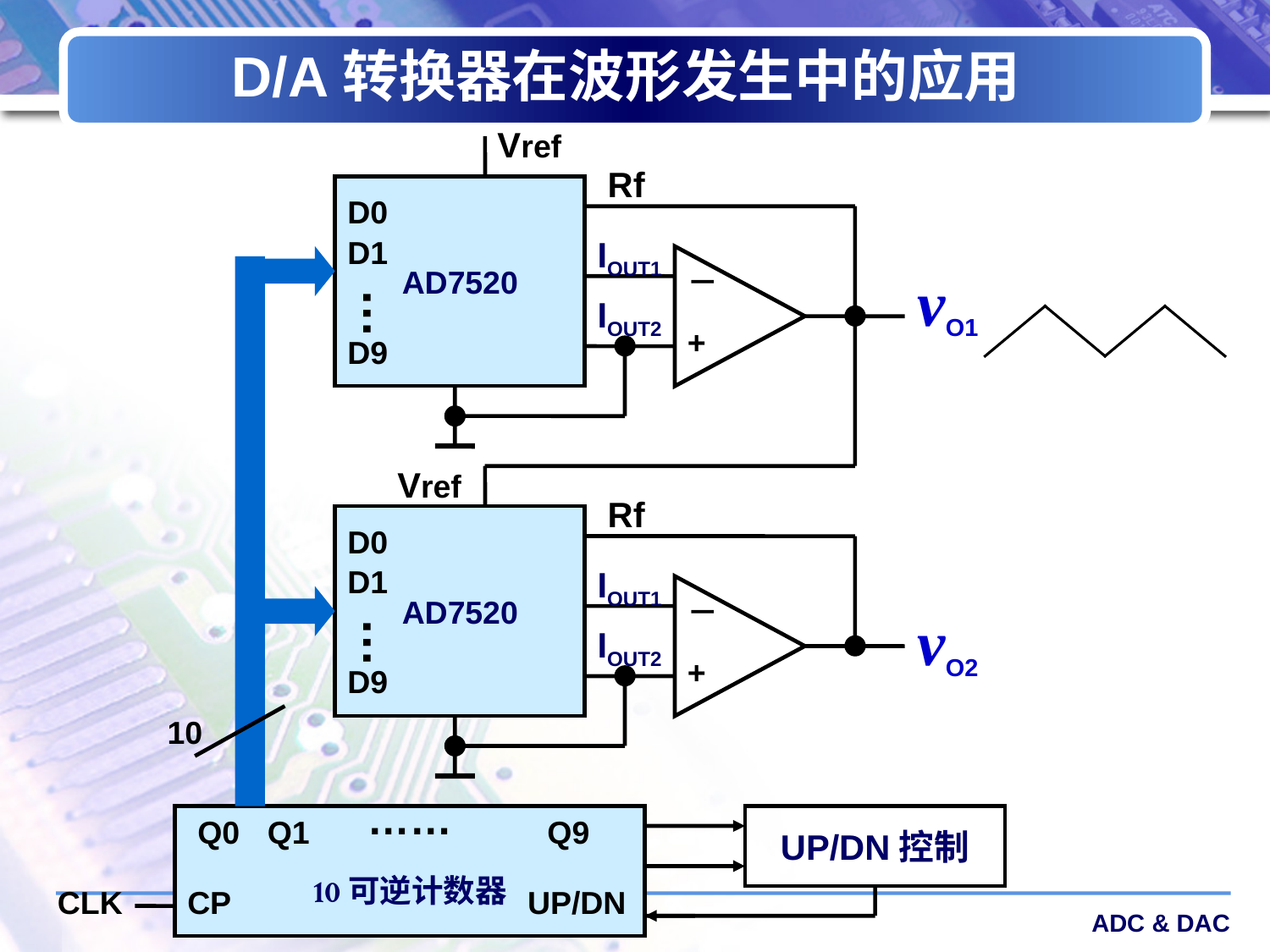

# D/A转换器在波形发生中的应用
Vref

Rf
AD7520
D0

D1
IOUT1

－
+
vO1
…

IOUT2

D9

Vref

Rf
AD7520
D0

D1
IOUT1

－
+
vO2
…

IOUT2

D9

10

……
10可逆计数器
Q0
Q1
Q9
UP/DN控制

CLK
CP
UP/DN